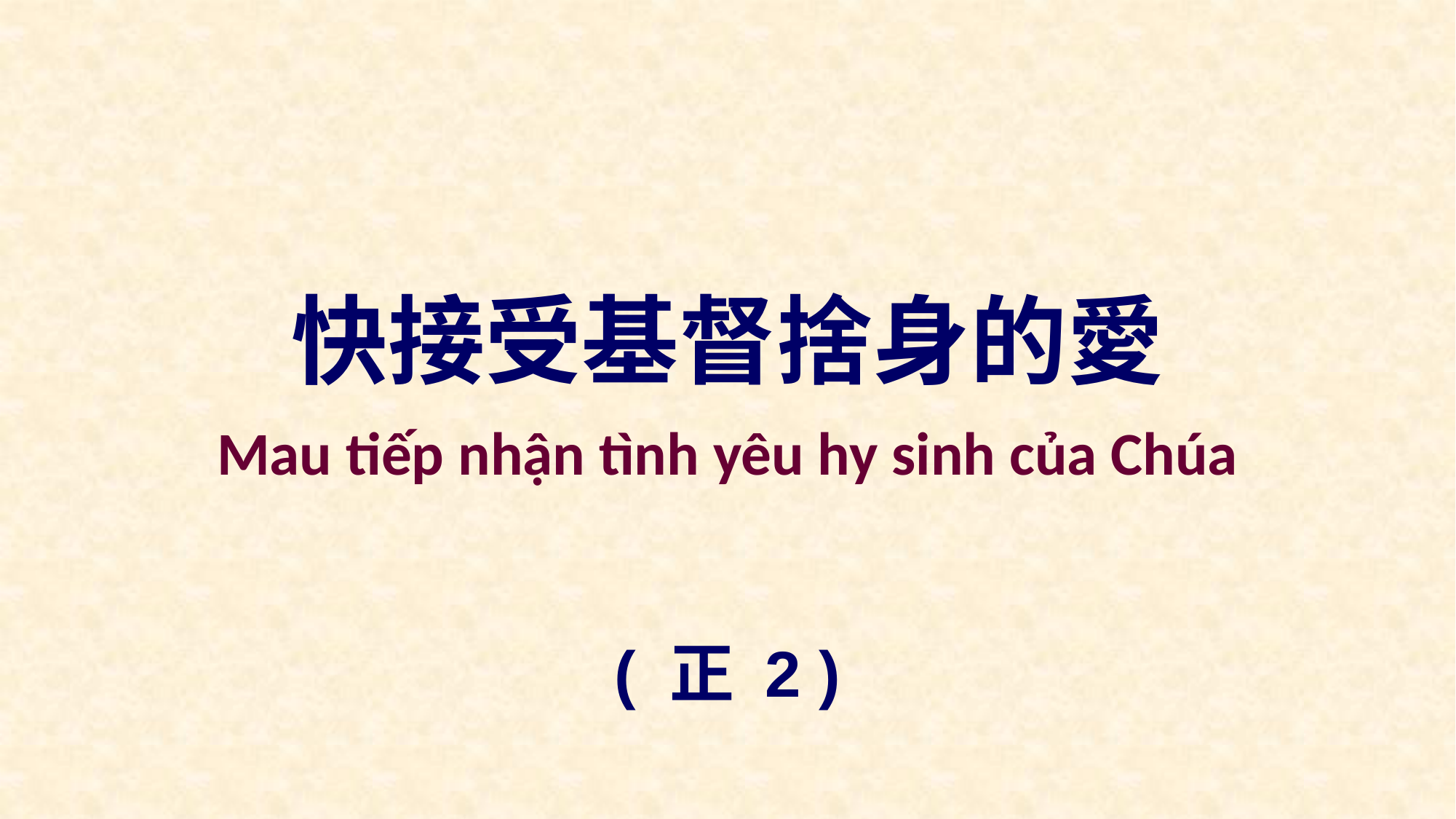

快接受基督捨身的愛
Mau tiếp nhận tình yêu hy sinh của Chúa
( 正 2 )